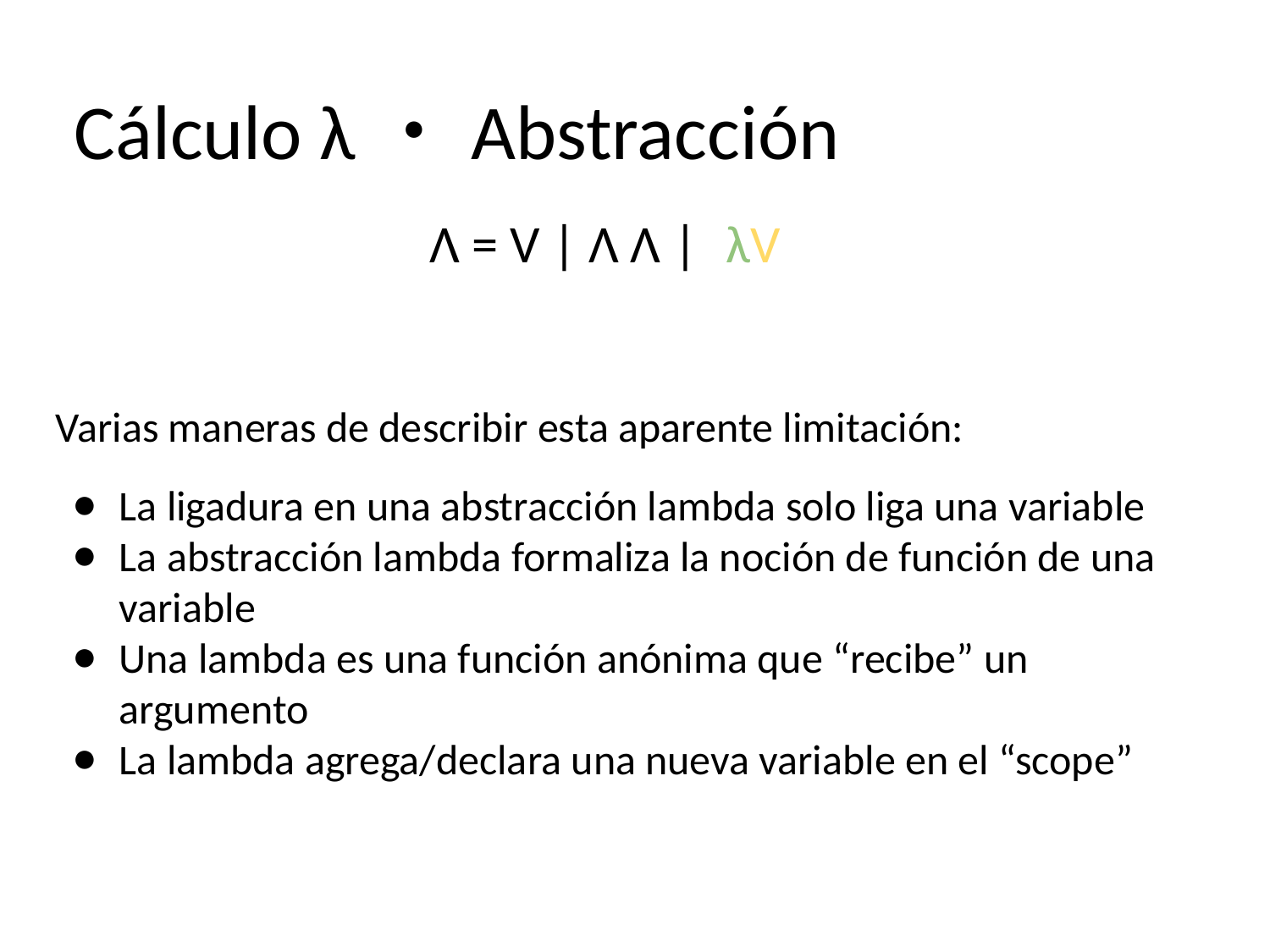

Cálculo λ・Abstracción
Λ = V | Λ Λ | (λV.Λ)

El
Varias maneras de describir esta aparente limitación:
La ligadura en una abstracción lambda solo liga una variable
La abstracción lambda formaliza la noción de función de una variable
Una lambda es una función anónima que “recibe” un argumento
La lambda agrega/declara una nueva variable en el “scope”